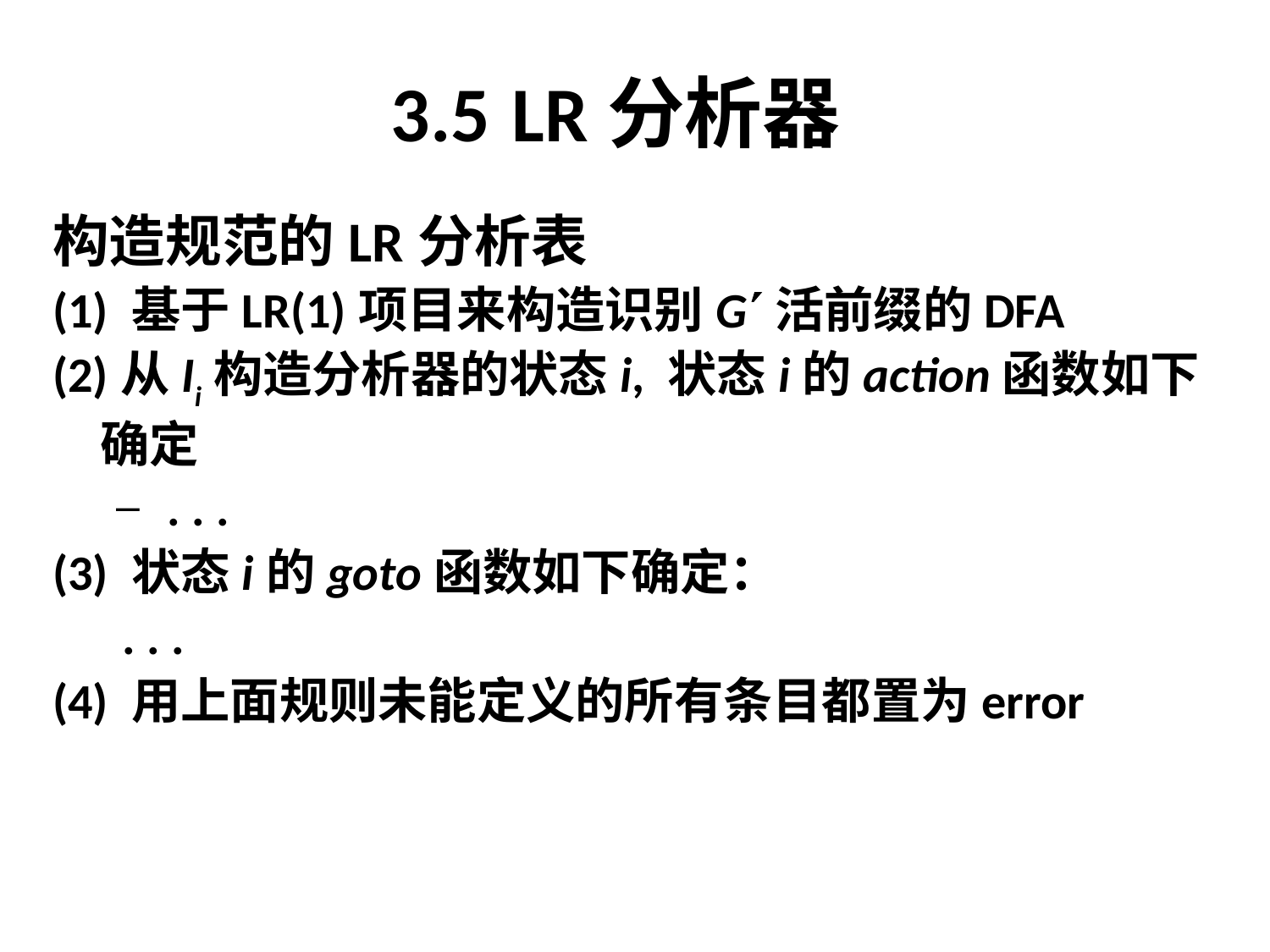

# 3.5 LR分析器
构造规范的LR分析表
(1) 基于LR(1)项目来构造识别G′活前缀的DFA
(2)从Ii构造分析器的状态i, 状态i的action函数如下确定
 . . .
(3) 状态i的goto函数如下确定：
	  . . .
(4) 用上面规则未能定义的所有条目都置为error